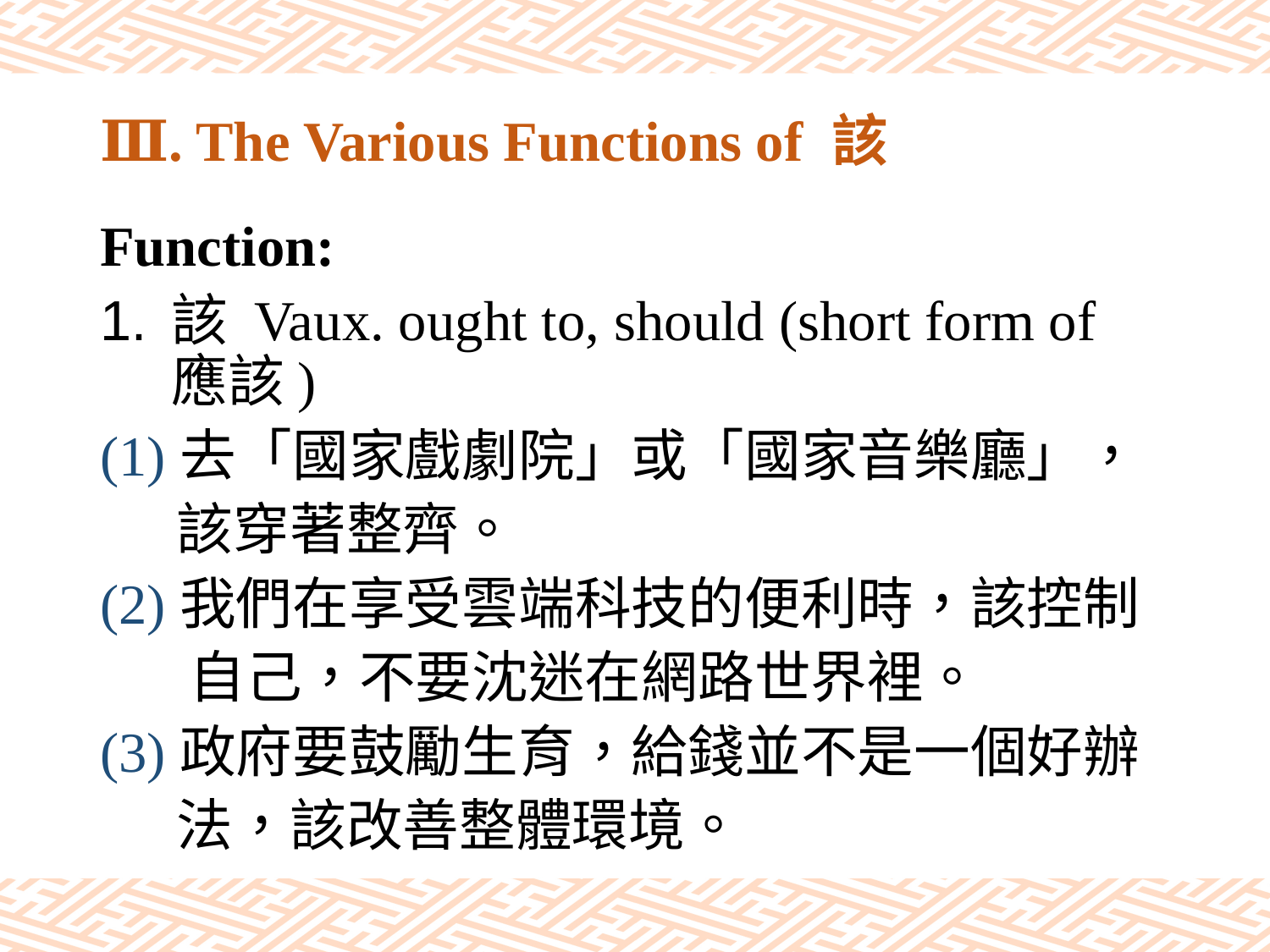

# Ⅲ. The Various Functions of 該
Function:
該 Vaux. ought to, should (short form of 應該)
(1)去「國家戲劇院」或「國家音樂廳」，
     該穿著整齊。
(2)我們在享受雲端科技的便利時，該控制
      自己，不要沈迷在網路世界裡。
(3)政府要鼓勵生育，給錢並不是一個好辦
     法，該改善整體環境。